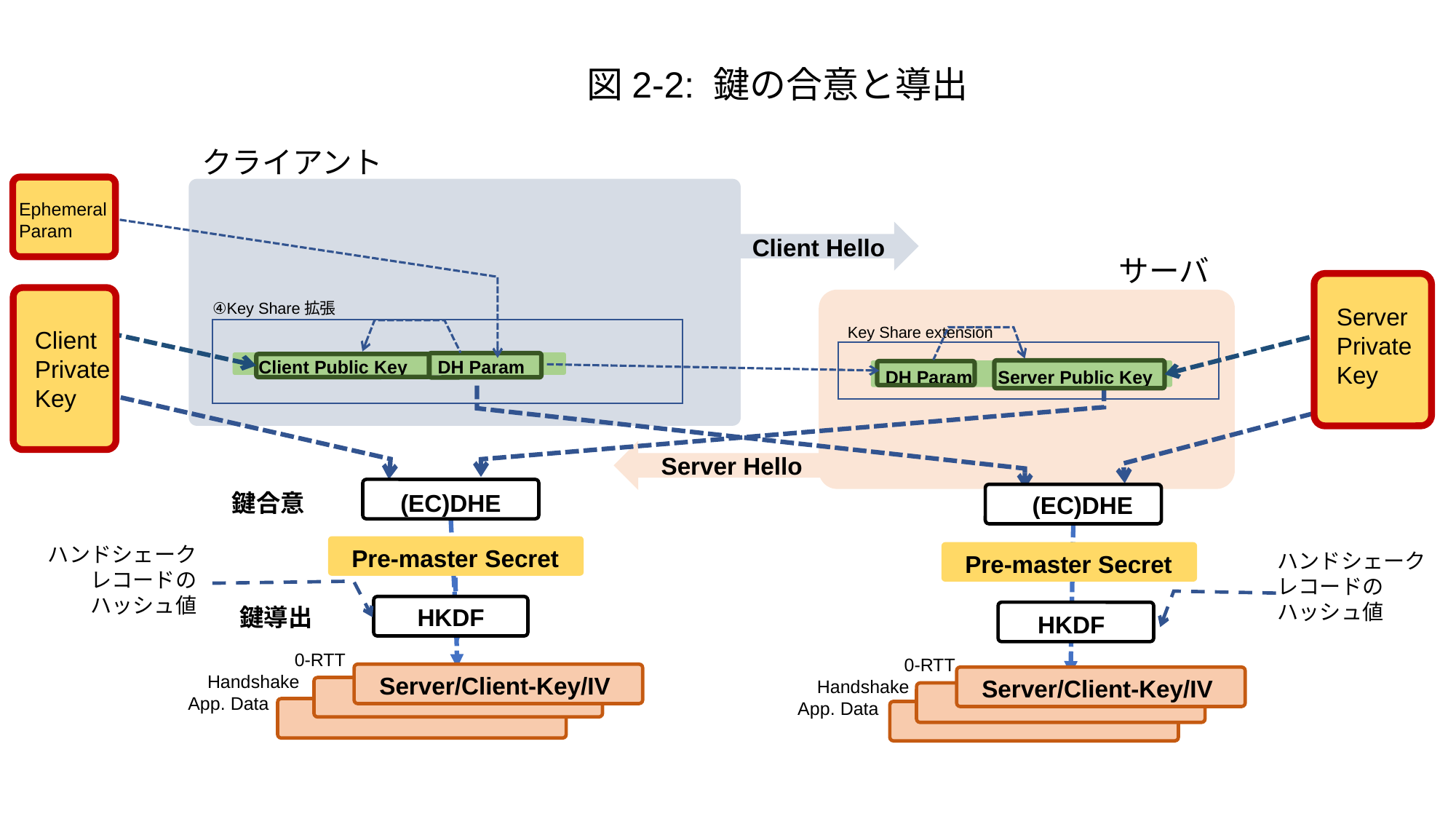

図2-2: 鍵の合意と導出
クライアント

Ephemeral
Param

Client Hello
サーバ

④Key Share拡張
Server
Private
Key
Key Share extension

Client
Private
Key

Client Public Key      DH Param

DH Param     Server Public Key

Server Hello

鍵合意
(EC)DHE

(EC)DHE
ハンドシェーク
レコードの
ハッシュ値

Pre-master Secret

ハンドシェーク
レコードの
ハッシュ値
Pre-master Secret

鍵導出
HKDF

HKDF
0-RTT
Handshake
App. Data
0-RTT
Handshake
App. Data

Server/Client-Key/IV

Server/Client-Key/IV